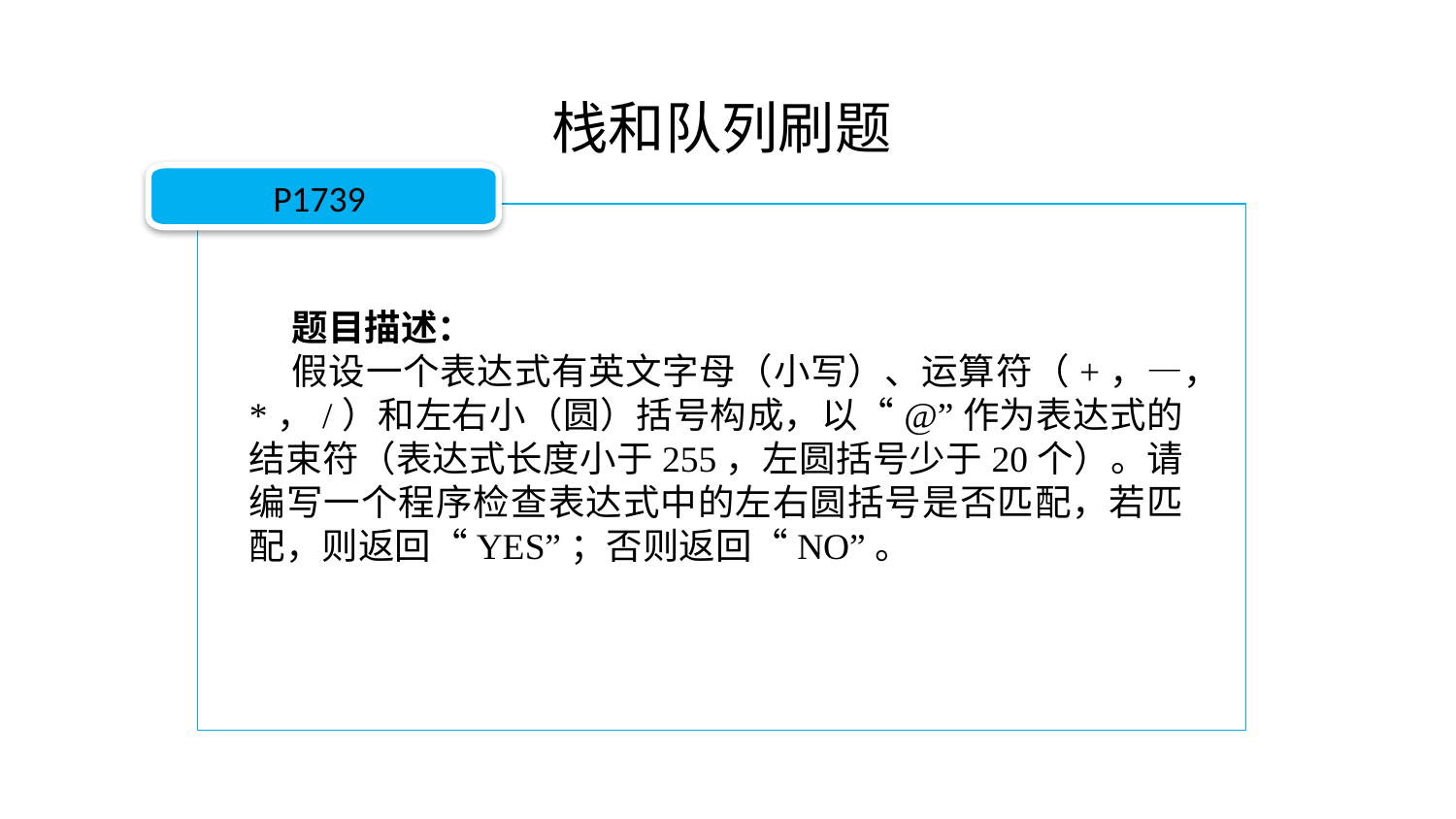

栈和队列刷题

P1739
题目描述：
假设一个表达式有英文字母（小写）、运算符（+，—，*，/）和左右小（圆）括号构成，以“@”作为表达式的结束符（表达式长度小于255，左圆括号少于20个）。请编写一个程序检查表达式中的左右圆括号是否匹配，若匹配，则返回“YES”；否则返回“NO”。
17